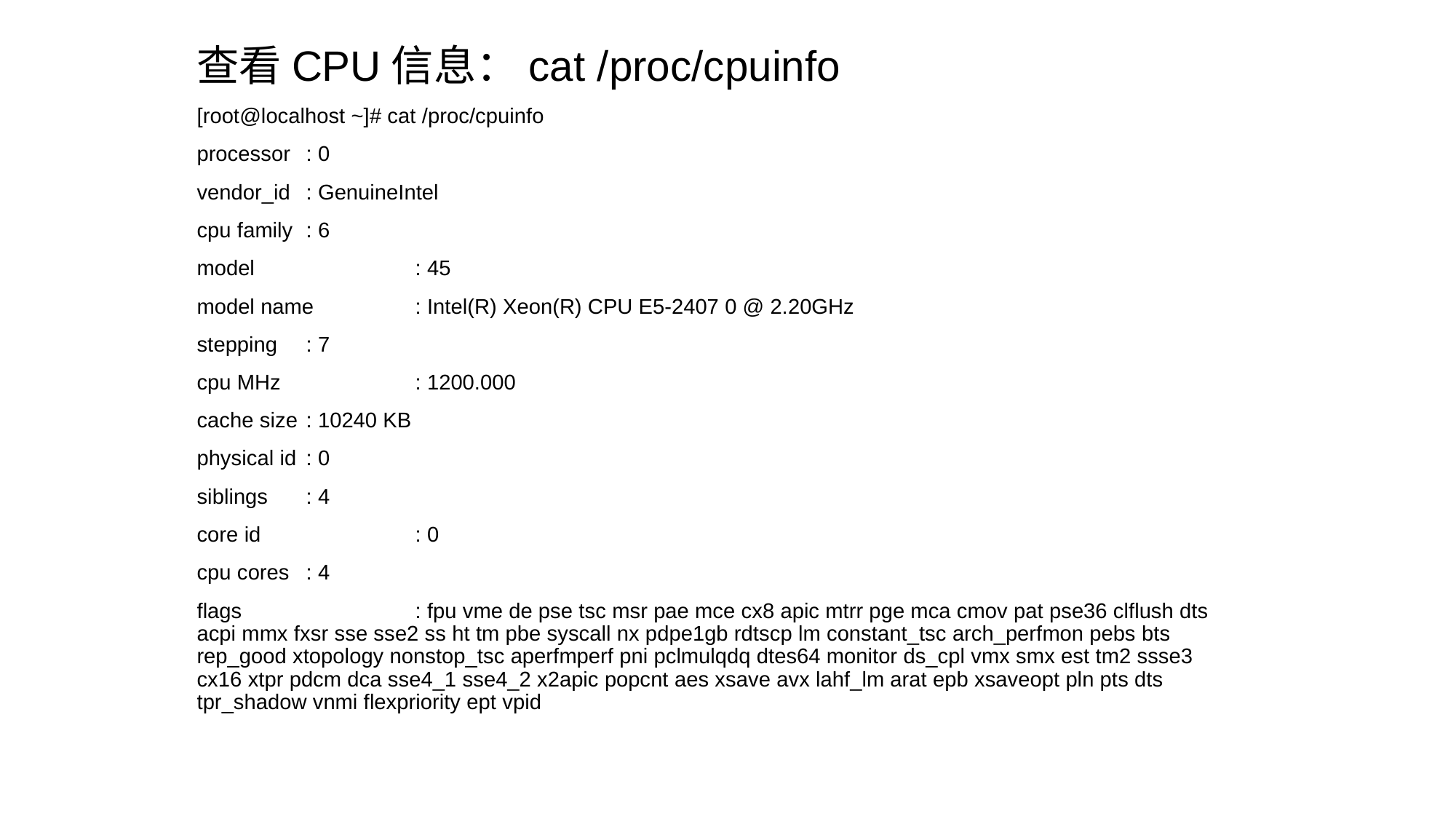

查看CPU信息：cat /proc/cpuinfo
[root@localhost ~]# cat /proc/cpuinfo
processor	: 0
vendor_id	: GenuineIntel
cpu family	: 6
model		: 45
model name	: Intel(R) Xeon(R) CPU E5-2407 0 @ 2.20GHz
stepping	: 7
cpu MHz		: 1200.000
cache size	: 10240 KB
physical id	: 0
siblings	: 4
core id		: 0
cpu cores	: 4
flags		: fpu vme de pse tsc msr pae mce cx8 apic mtrr pge mca cmov pat pse36 clflush dts acpi mmx fxsr sse sse2 ss ht tm pbe syscall nx pdpe1gb rdtscp lm constant_tsc arch_perfmon pebs bts rep_good xtopology nonstop_tsc aperfmperf pni pclmulqdq dtes64 monitor ds_cpl vmx smx est tm2 ssse3 cx16 xtpr pdcm dca sse4_1 sse4_2 x2apic popcnt aes xsave avx lahf_lm arat epb xsaveopt pln pts dts tpr_shadow vnmi flexpriority ept vpid